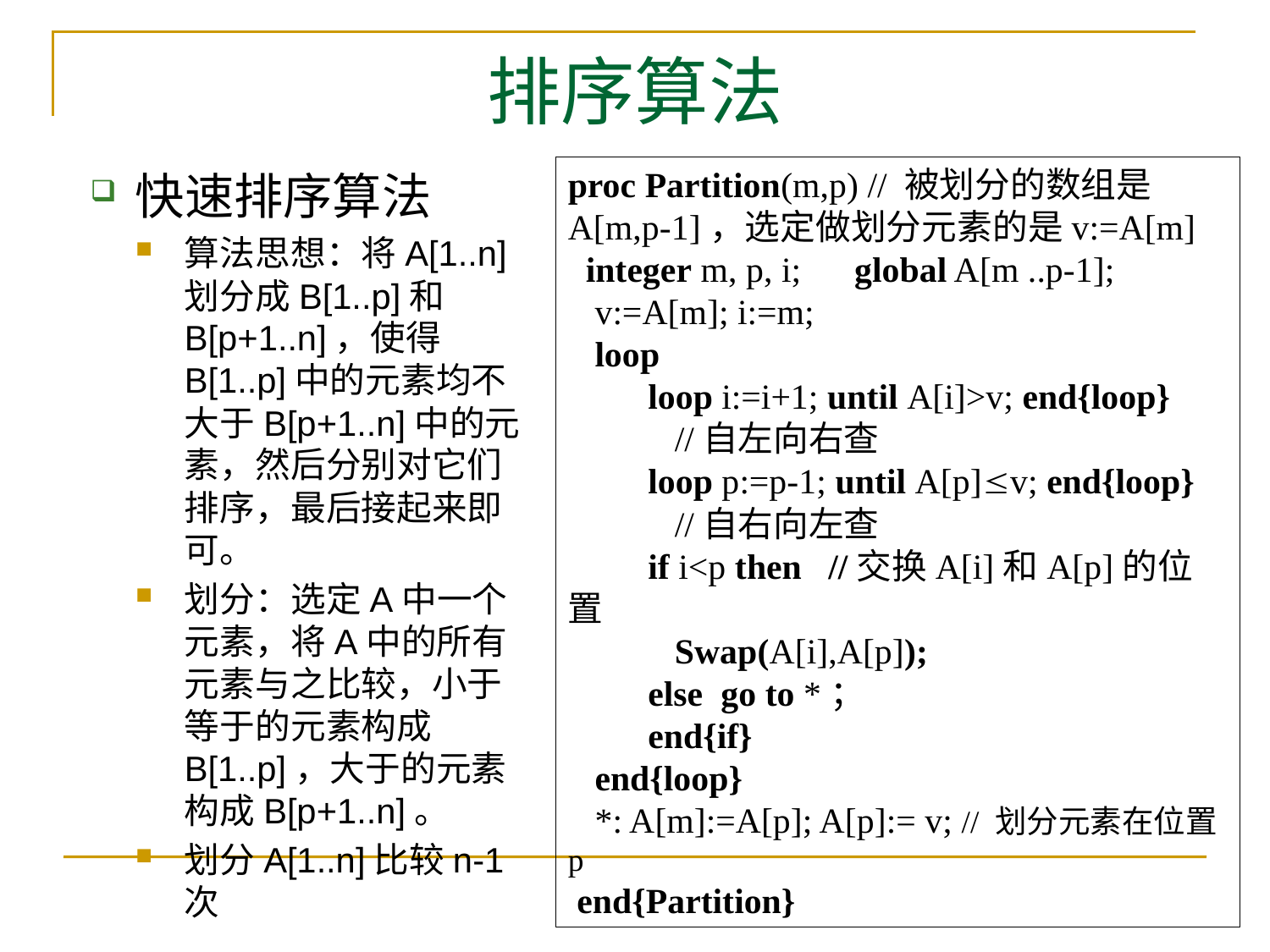

# 排序算法
proc Partition(m,p) // 被划分的数组是A[m,p-1]，选定做划分元素的是v:=A[m]
  integer m, p, i;      global A[m ..p-1];
   v:=A[m]; i:=m;
   loop
         loop i:=i+1; until A[i]>v; end{loop}
            //自左向右查
         loop p:=p-1; until A[p]≤v; end{loop}
            //自右向左查
         if i<p then   //交换A[i]和A[p]的位置
            Swap(A[i],A[p]);
         else  go to *；
         end{if}
   end{loop}
   *: A[m]:=A[p]; A[p]:= v; // 划分元素在位置p
 end{Partition}
快速排序算法
算法思想：将A[1..n]划分成B[1..p]和B[p+1..n]，使得B[1..p]中的元素均不大于B[p+1..n]中的元素，然后分别对它们排序，最后接起来即可。
划分：选定A中一个元素，将A中的所有元素与之比较，小于等于的元素构成B[1..p]，大于的元素构成B[p+1..n]。
划分A[1..n]比较n-1次